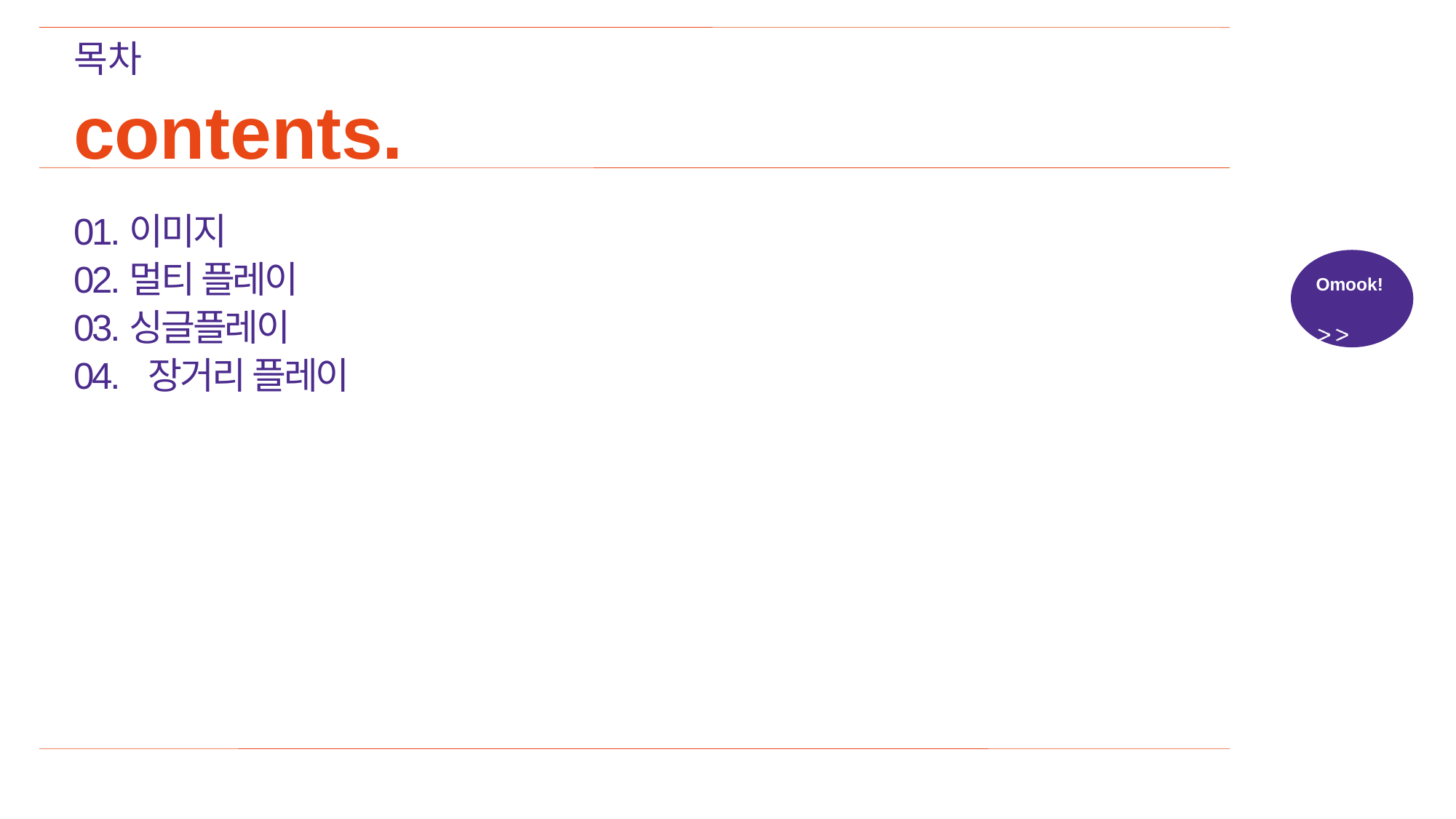

목차
contents.
01.	이미지
02.	멀티 플레이
03.	싱글플레이
04.	 장거리 플레이

Omook!